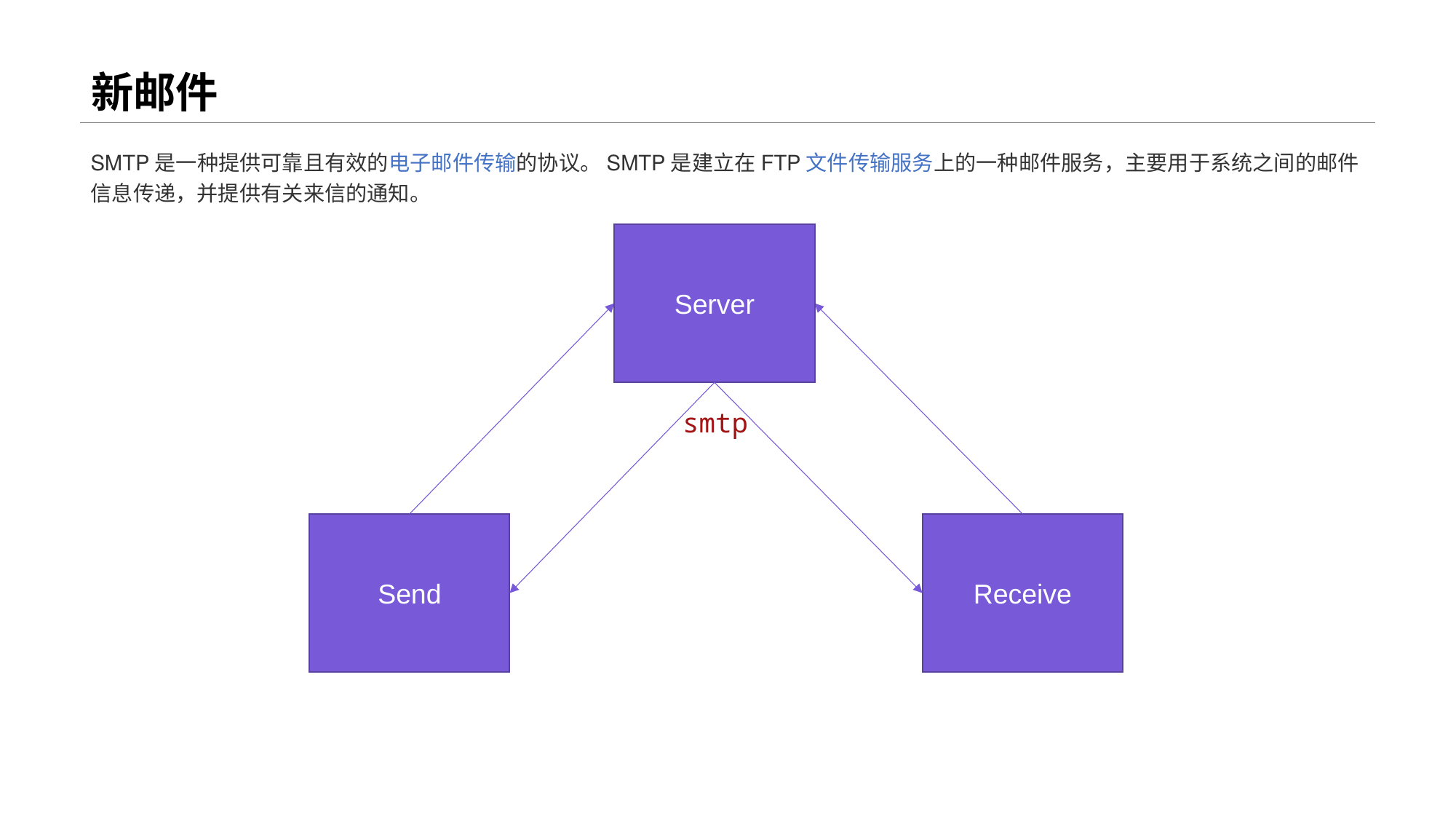

# 新邮件
SMTP是一种提供可靠且有效的电子邮件传输的协议。SMTP是建立在FTP文件传输服务上的一种邮件服务，主要用于系统之间的邮件信息传递，并提供有关来信的通知。
Server
smtp
Send
Receive